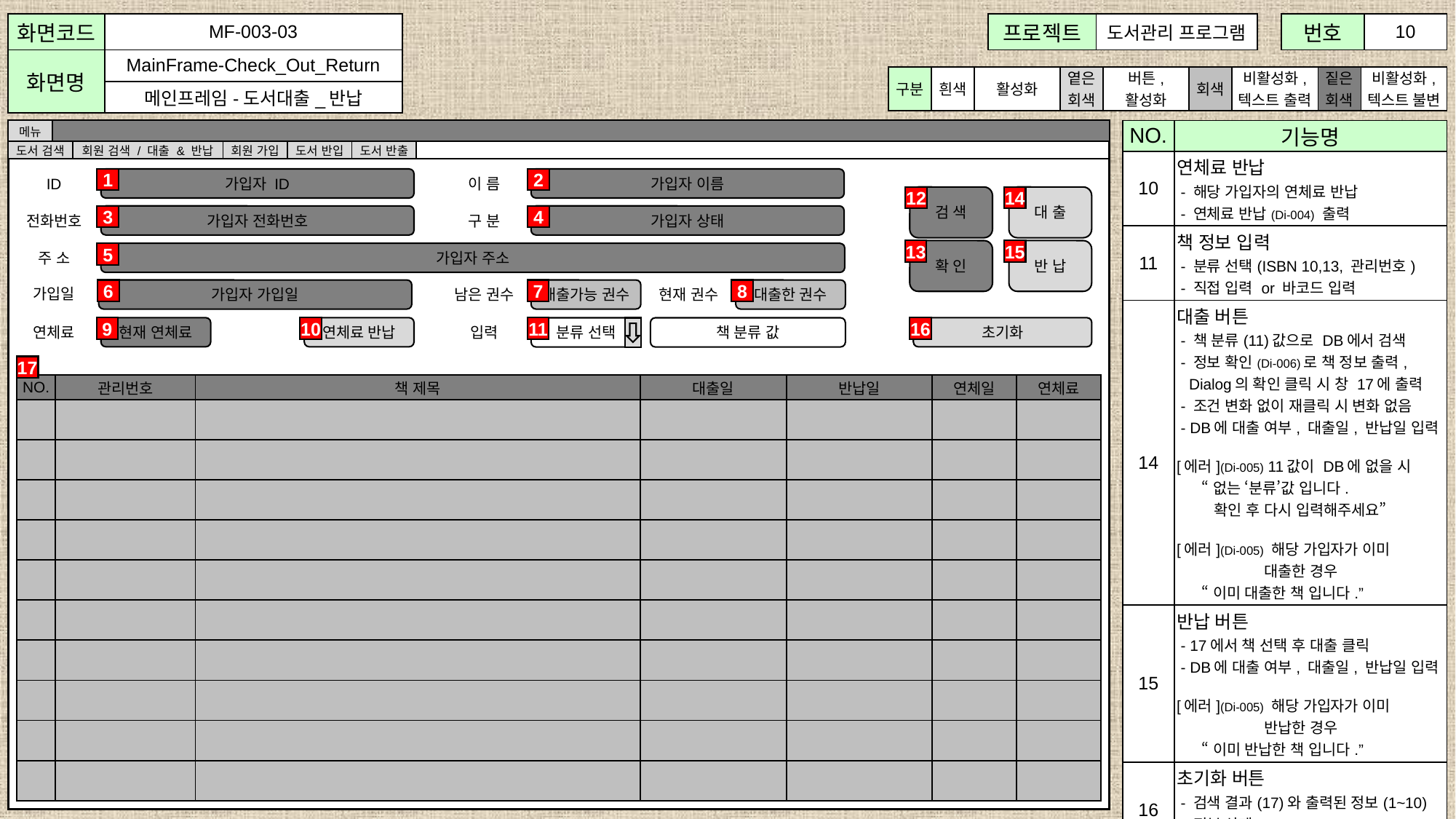

| 화면코드 | MF-003-03 |
| --- | --- |
| 화면명 | MainFrame-Check\_Out\_Return |
|  | 메인프레임-도서대출\_반납 |
| 프로젝트 | 도서관리 프로그램 |
| --- | --- |
| 번호 | 10 |
| --- | --- |
| 구분 | 흰색 | 활성화 | 옅은 회색 | 버튼, 활성화 | 회색 | 비활성화, 텍스트 출력 | 짙은 회색 | 비활성화, 텍스트 불변 |
| --- | --- | --- | --- | --- | --- | --- | --- | --- |
| 메뉴 |  |
| --- | --- |

| NO. | 기능명 |
| --- | --- |
| 10 | 연체료 반납 - 해당 가입자의 연체료 반납 - 연체료 반납(Di-004) 출력 |
| 11 | 책 정보 입력 - 분류 선택(ISBN 10,13, 관리번호) - 직접 입력 or 바코드 입력 |
| 14 | 대출 버튼 - 책 분류(11)값으로 DB에서 검색 - 정보 확인(Di-006)로 책 정보 출력, Dialog의 확인 클릭 시 창 17에 출력 - 조건 변화 없이 재클릭 시 변화 없음 - DB에 대출 여부, 대출일, 반납일 입력 [에러](Di-005) 11값이 DB에 없을 시 “없는 ‘분류’값 입니다. 확인 후 다시 입력해주세요” [에러](Di-005) 해당 가입자가 이미 대출한 경우 “이미 대출한 책 입니다.” |
| 15 | 반납 버튼 - 17에서 책 선택 후 대출 클릭 - DB에 대출 여부, 대출일, 반납일 입력 [에러](Di-005) 해당 가입자가 이미 반납한 경우 “이미 반납한 책 입니다.” |
| 16 | 초기화 버튼 - 검색 결과(17)와 출력된 정보(1~10) 전부 삭제 - 1~3 활성화 |
| 17 | 현황 창 - 해당 가입자가 빌린 책 현황 출력 |
| 도서 검색 | 회원 검색 / 대출 & 반납 | 회원 가입 | 도서 반입 | 도서 반출 |
| --- | --- | --- | --- | --- |
ID
가입자 ID
이 름
가입자 이름
1
2
12
검 색
14
대 출
전화번호
가입자 전화번호
구 분
가입자 상태
3
4
13
15
확 인
반 납
주 소
가입자 주소
5
가입일
6
가입자 가입일
남은 권수
7
대출가능 권수
현재 권수
8
대출한 권수
연체료
9
현재 연체료
10
연체료 반납
입력
11
16
초기화
분류 선택

책 분류 값
17
| NO. | 관리번호 | 책 제목 | 대출일 | 반납일 | 연체일 | 연체료 |
| --- | --- | --- | --- | --- | --- | --- |
|  |  |  |  |  |  |  |
|  |  |  |  |  |  |  |
|  |  |  |  |  |  |  |
|  |  |  |  |  |  |  |
|  |  |  |  |  |  |  |
|  |  |  |  |  |  |  |
|  |  |  |  |  |  |  |
|  |  |  |  |  |  |  |
|  |  |  |  |  |  |  |
|  |  |  |  |  |  |  |